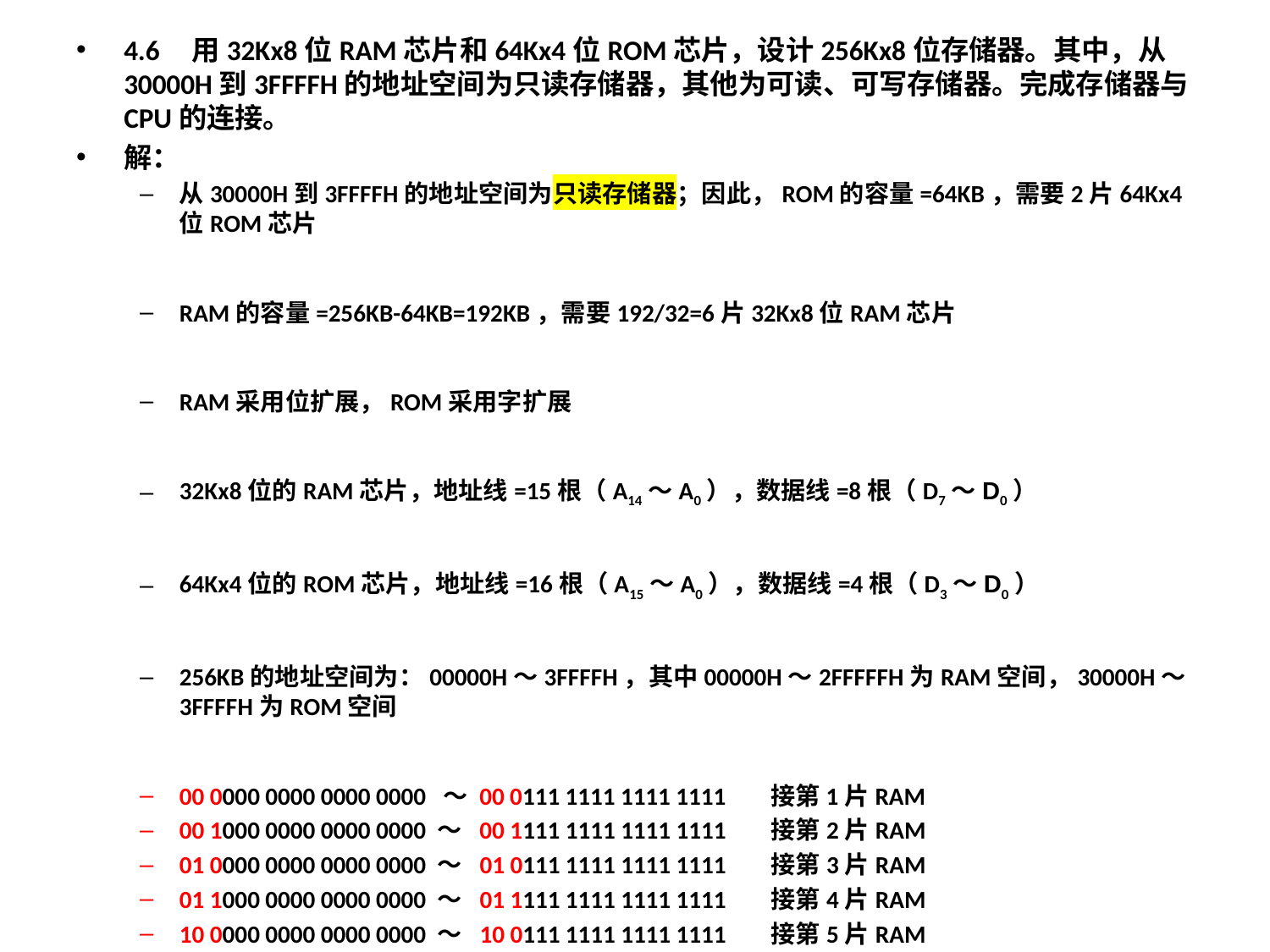

4.6    用32Kx8位RAM芯片和64Kx4位ROM芯片，设计256Kx8位存储器。其中，从30000H到3FFFFH的地址空间为只读存储器，其他为可读、可写存储器。完成存储器与CPU的连接。
解：
从30000H到3FFFFH的地址空间为只读存储器；因此，ROM的容量=64KB，需要2片64Kx4位ROM芯片

RAM的容量=256KB-64KB=192KB，需要192/32=6片32Kx8位RAM芯片

RAM采用位扩展，ROM采用字扩展

32Kx8位的RAM芯片，地址线=15根（A14～A0），数据线=8根（D7～D0）

64Kx4位的ROM芯片，地址线=16根（A15～A0），数据线=4根（D3～D0）

256KB的地址空间为：00000H～3FFFFH，其中00000H～2FFFFFH为RAM空间，30000H～3FFFFH为ROM空间

00 0000 0000 0000 0000  ～ 00 0111 1111 1111 1111       接第1片RAM
00 1000 0000 0000 0000 ～  00 1111 1111 1111 1111       接第2片RAM
01 0000 0000 0000 0000 ～  01 0111 1111 1111 1111       接第3片RAM
01 1000 0000 0000 0000 ～  01 1111 1111 1111 1111       接第4片RAM
10 0000 0000 0000 0000 ～  10 0111 1111 1111 1111       接第5片RAM
10 1000 0000 0000 0000 ～  10 1111 1111 1111 1111       接第6片RAM
11 0000 0000 0000 0000 ～  11 1111 1111 1111 1111       接2片ROM芯片